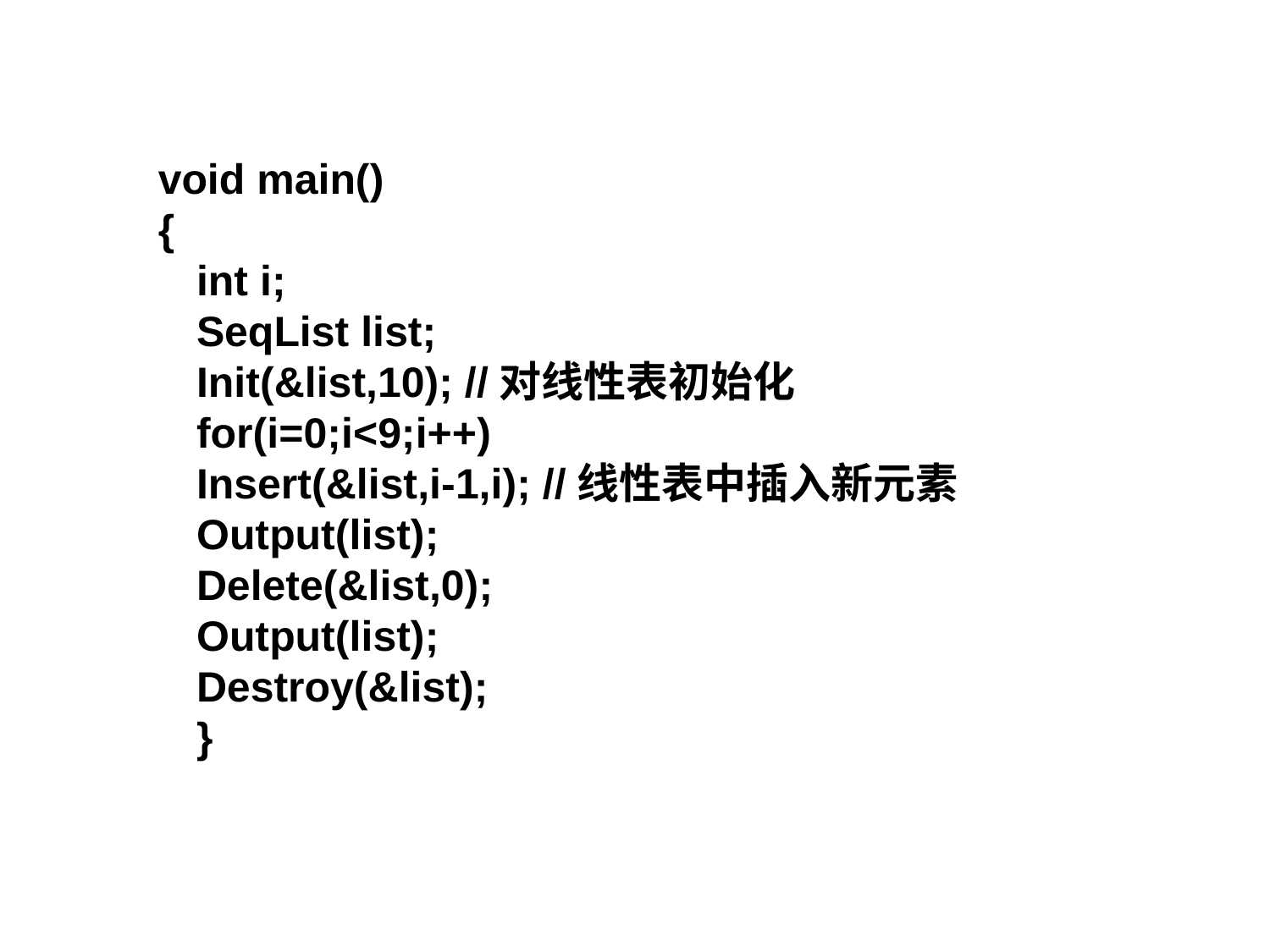

void main()
{
int i;
SeqList list;
Init(&list,10); //对线性表初始化
for(i=0;i<9;i++)
Insert(&list,i-1,i); //线性表中插入新元素
Output(list);
Delete(&list,0);
Output(list);
Destroy(&list);
}